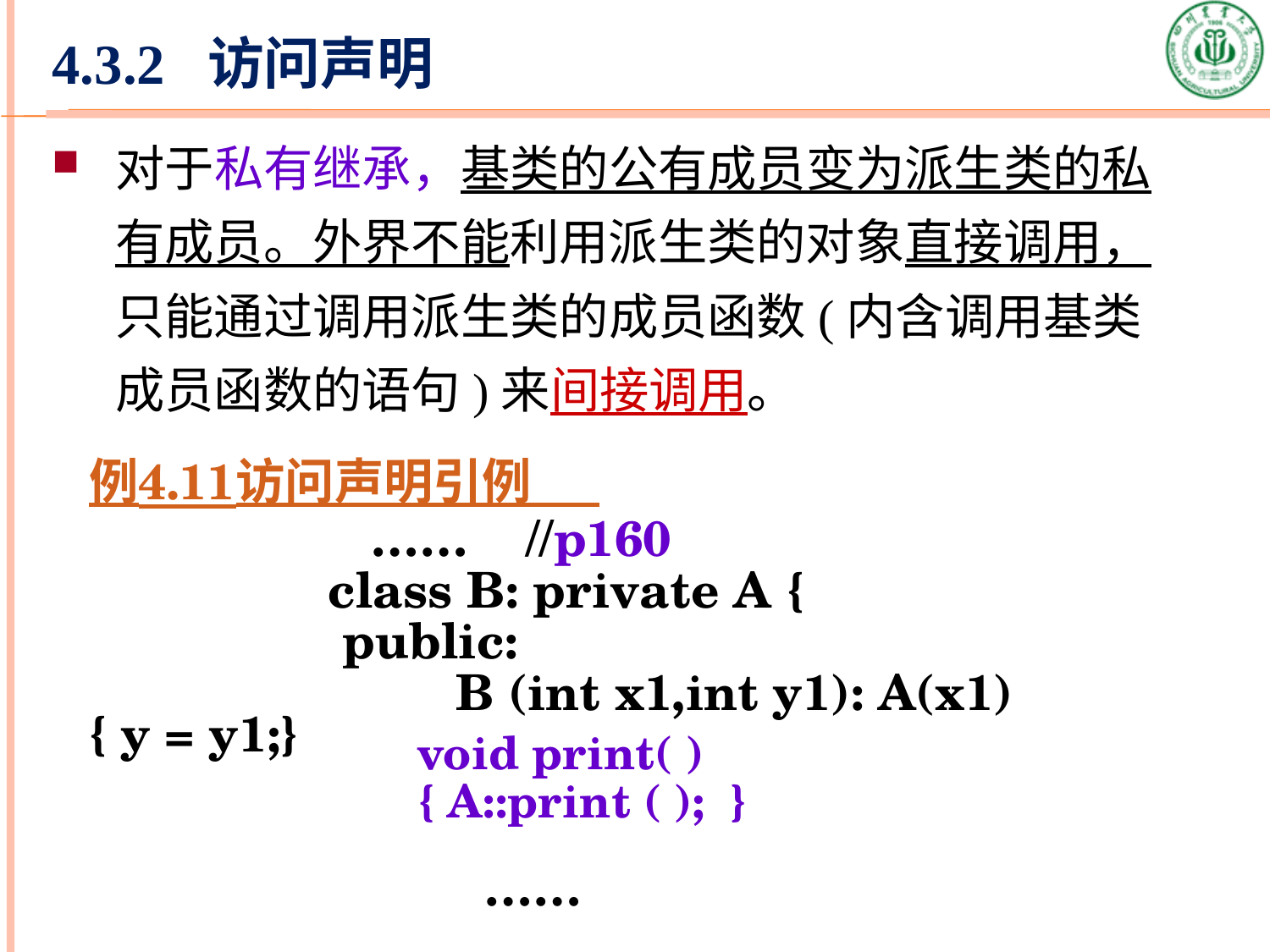

4.3.2  访问声明
对于私有继承，基类的公有成员变为派生类的私有成员。外界不能利用派生类的对象直接调用，只能通过调用派生类的成员函数(内含调用基类成员函数的语句)来间接调用。
      例4.11访问声明引例
                    ……    //p160
                 class B: private A {
                  public:
                          B (int x1,int y1): A(x1) { y = y1;}
                          void print2( )
                          { print ( );  }
                            ……
void print( )
{ A::print ( );  }